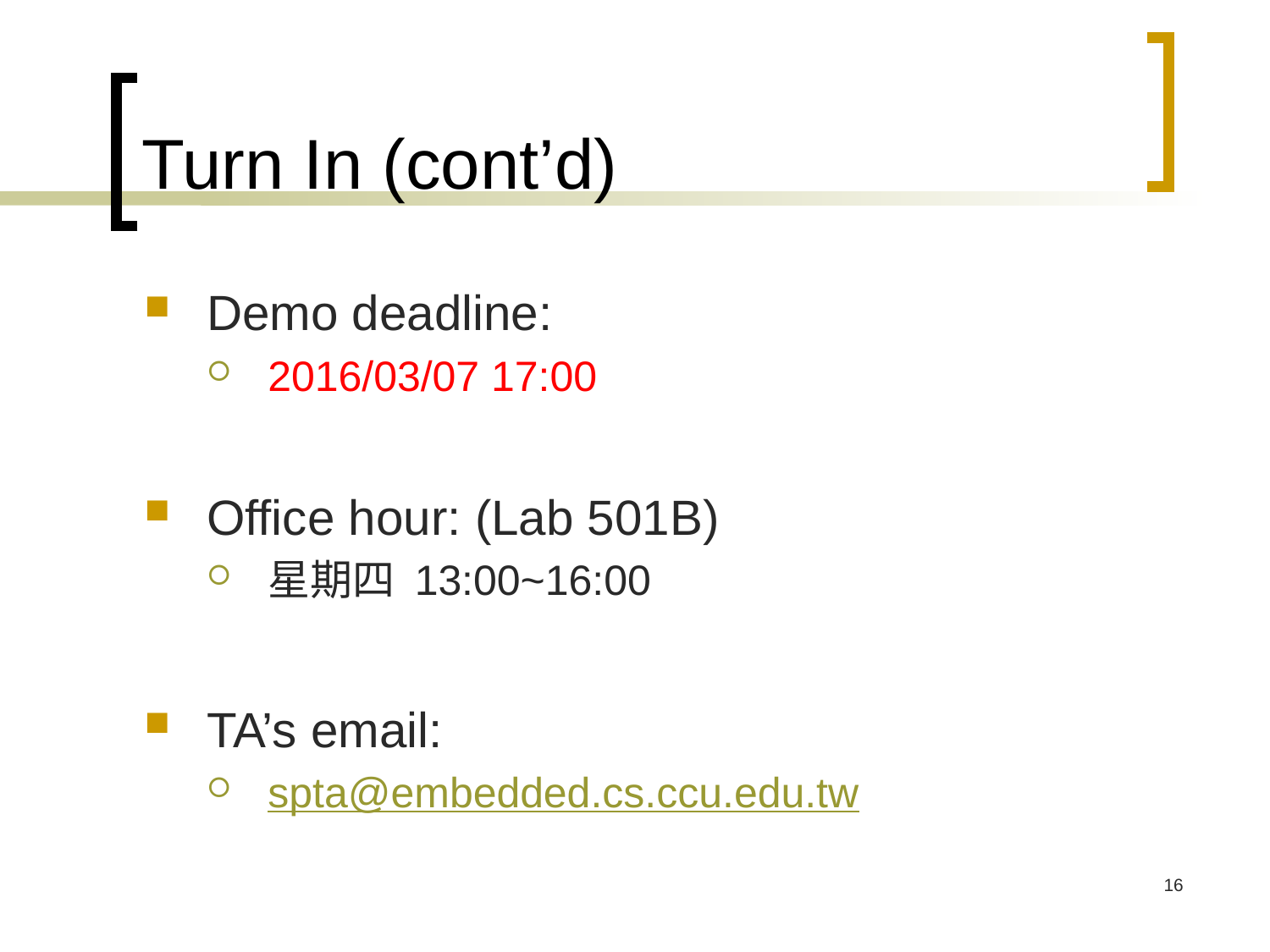

# Turn In (cont’d)
Demo deadline:
2016/03/07 17:00

Office hour: (Lab 501B)
星期四 13:00~16:00

TA’s email:
spta@embedded.cs.ccu.edu.tw

16